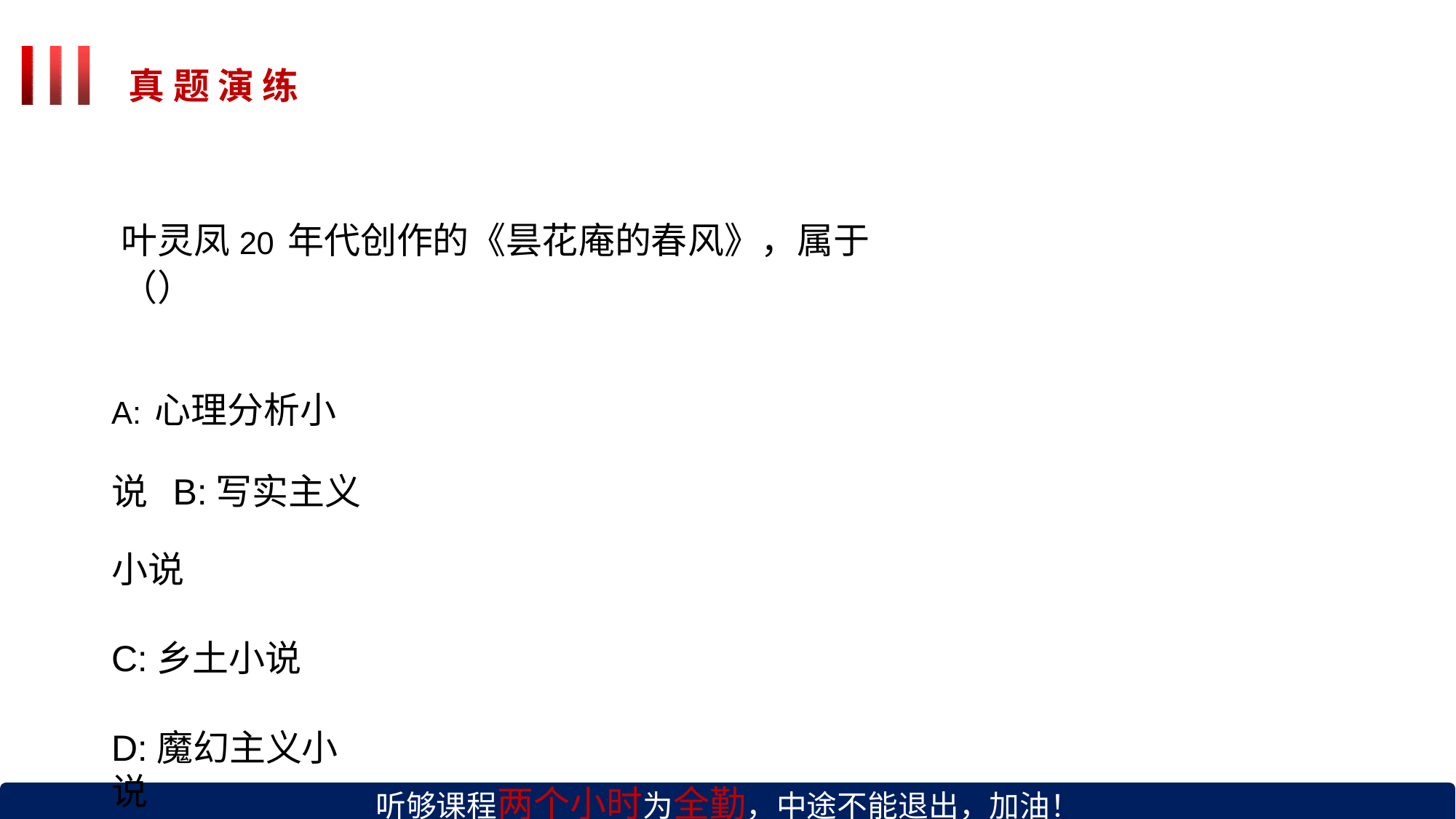

# 真 题 演 练
叶灵凤20年代创作的《昙花庵的春风》，属于（）
A:心理分析小说  B:写实主义小说

C:乡土小说

D:魔幻主义小说

听够课程两个小时为全勤，中途不能退出，加油！